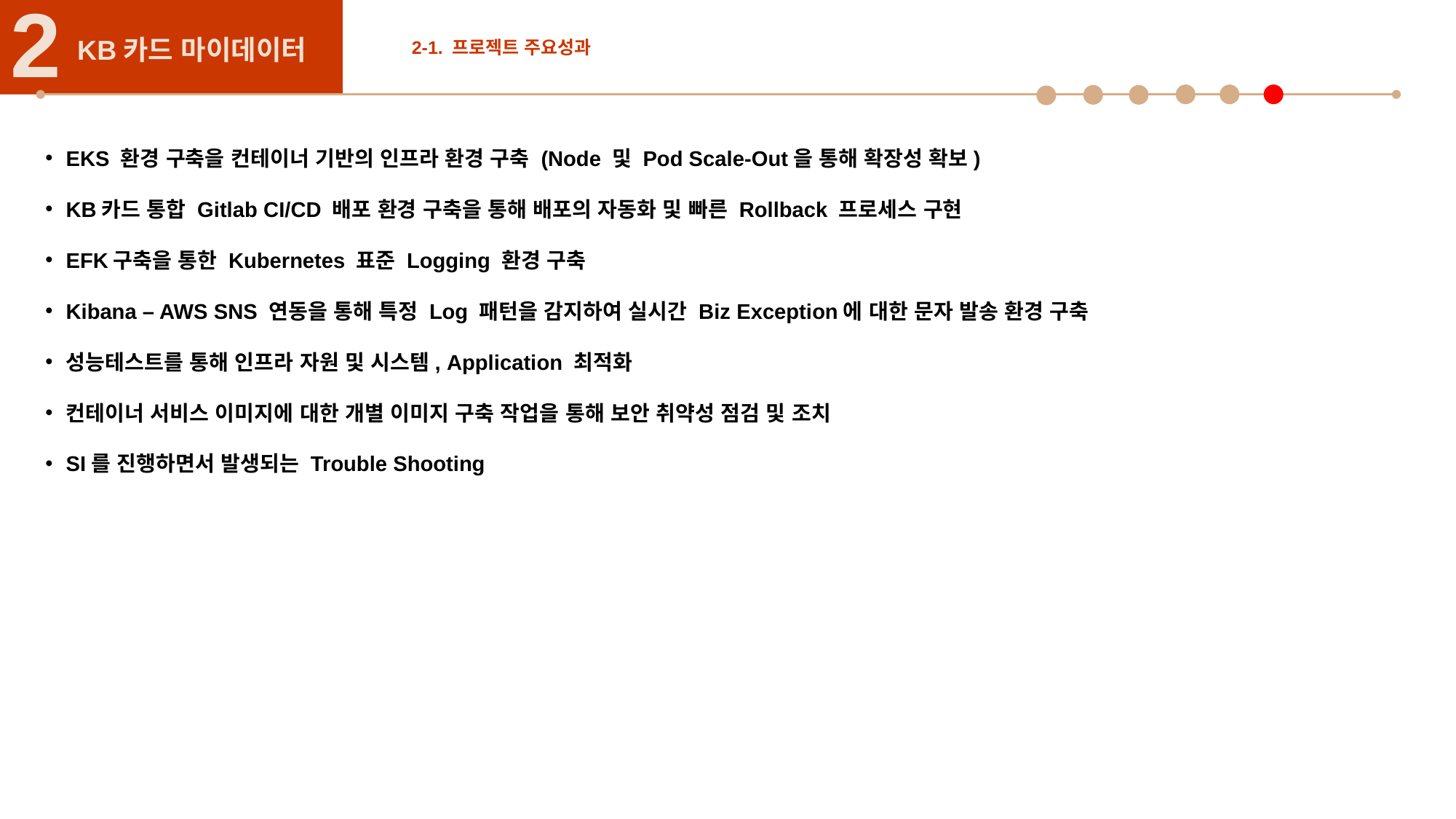

2

KB카드 마이데이터
2-1. 프로젝트 주요성과

EKS 환경 구축을 컨테이너 기반의 인프라 환경 구축 (Node 및 Pod Scale-Out을 통해 확장성 확보)

KB카드 통합 Gitlab CI/CD 배포 환경 구축을 통해 배포의 자동화 및 빠른 Rollback 프로세스 구현

EFK구축을 통한 Kubernetes 표준 Logging 환경 구축

Kibana – AWS SNS 연동을 통해 특정 Log 패턴을 감지하여 실시간 Biz Exception에 대한 문자 발송 환경 구축

성능테스트를 통해 인프라 자원 및 시스템, Application 최적화

컨테이너 서비스 이미지에 대한 개별 이미지 구축 작업을 통해 보안 취약성 점검 및 조치

SI를 진행하면서 발생되는 Trouble Shooting